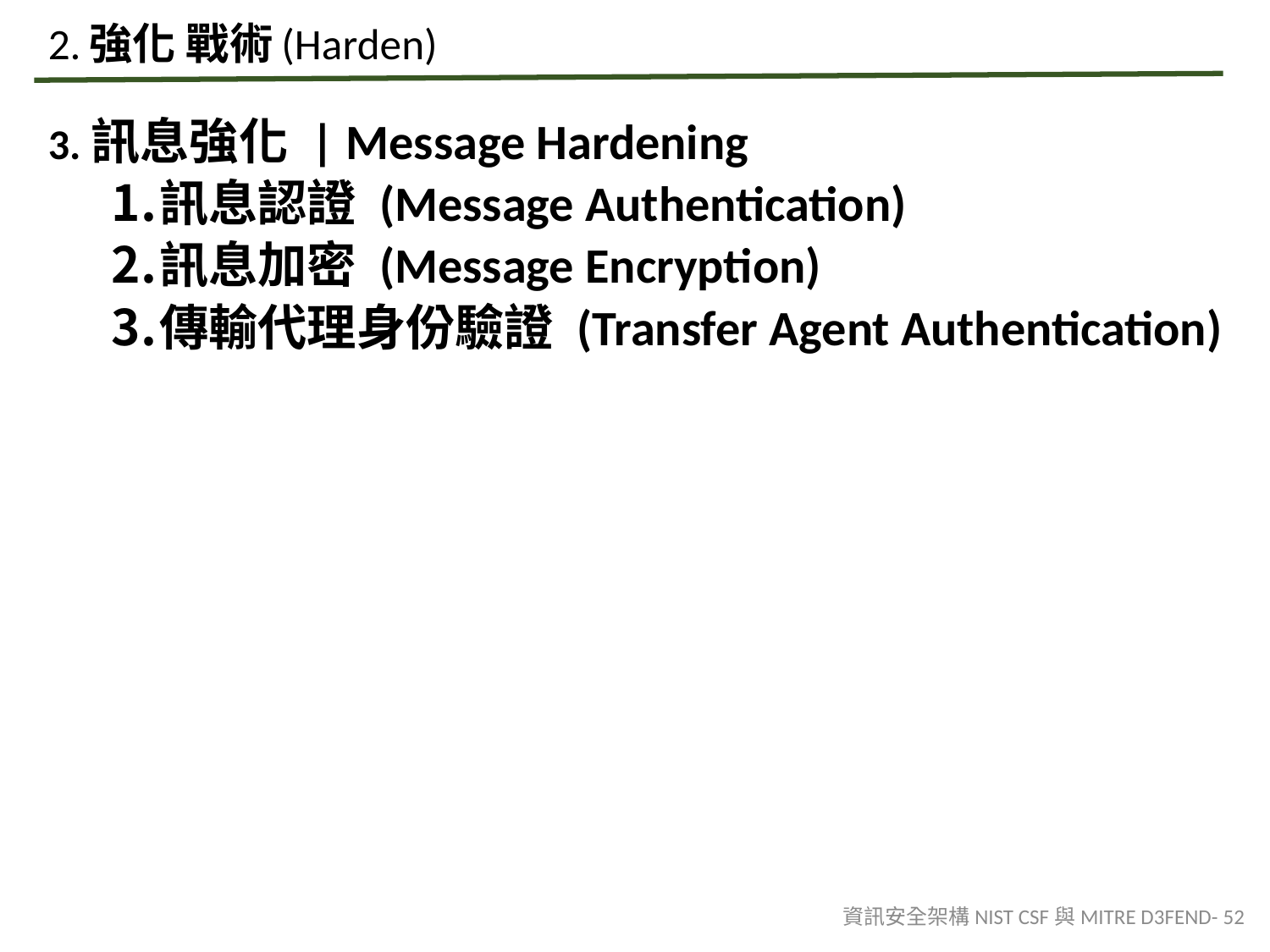

# 2.強化 戰術(Harden)
3.訊息強化 | Message Hardening
訊息認證 (Message Authentication)
訊息加密 (Message Encryption)
傳輸代理身份驗證 (Transfer Agent Authentication)
資訊安全架構NIST CSF與MITRE D3FEND- 52